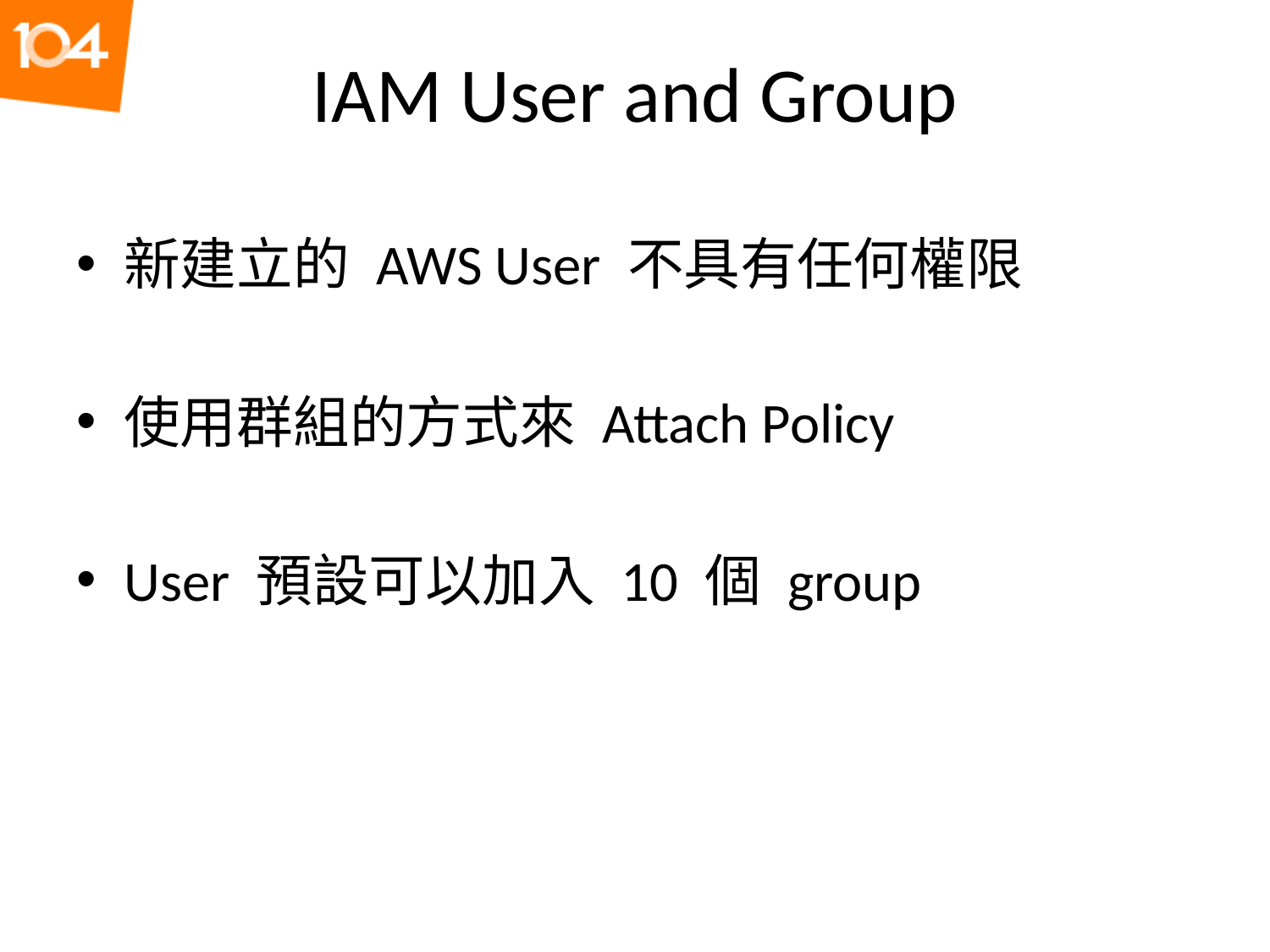

# IAM User and Group
新建立的 AWS User 不具有任何權限

使用群組的方式來 Attach Policy

User 預設可以加入 10 個 group